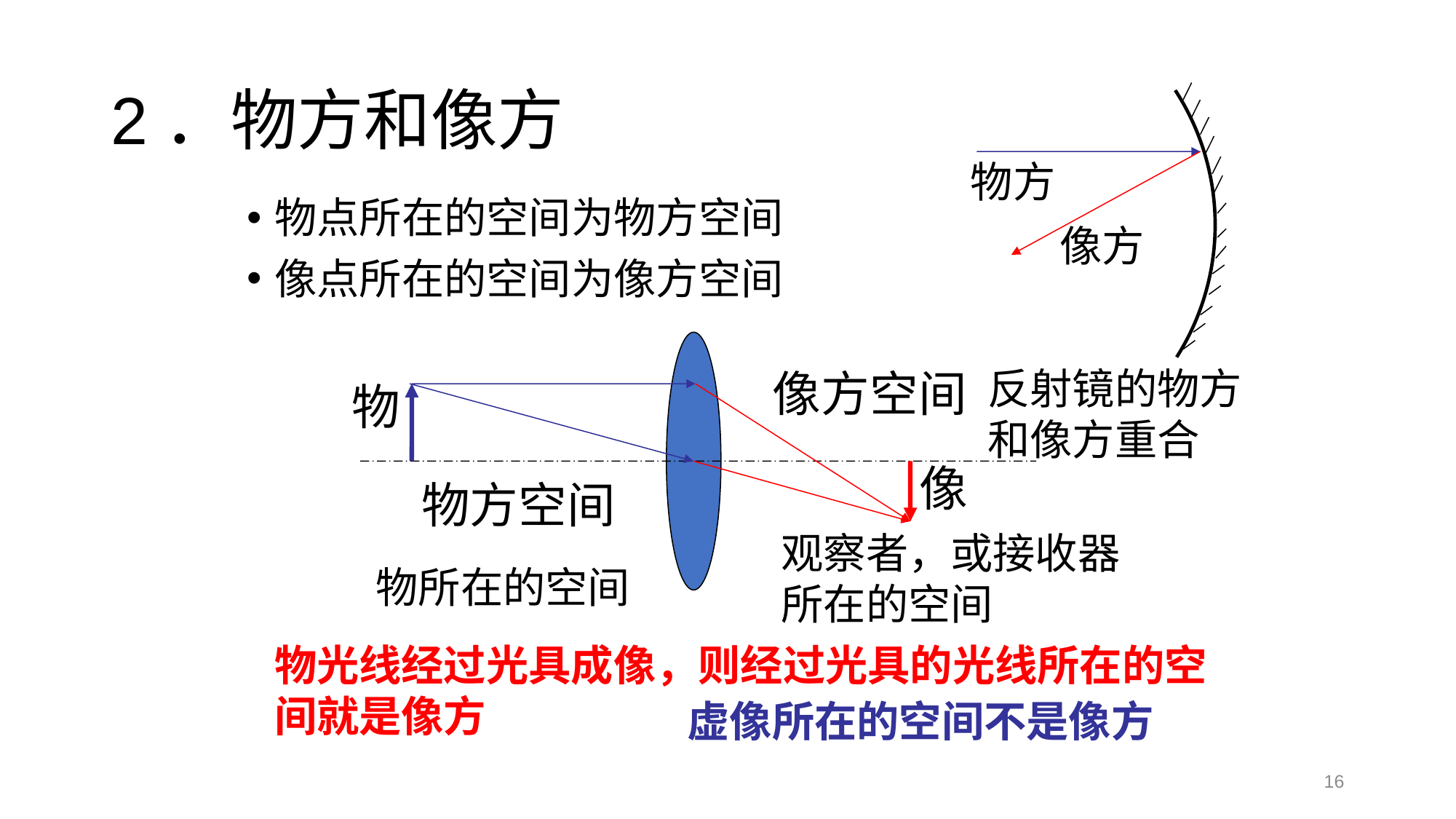

# 2．物方和像方

物方

物点所在的空间为物方空间
像点所在的空间为像方空间

像方

反射镜的物方和像方重合
像方空间
物

像

物方空间
观察者，或接收器所在的空间
物所在的空间
物光线经过光具成像，则经过光具的光线所在的空间就是像方
虚像所在的空间不是像方
16